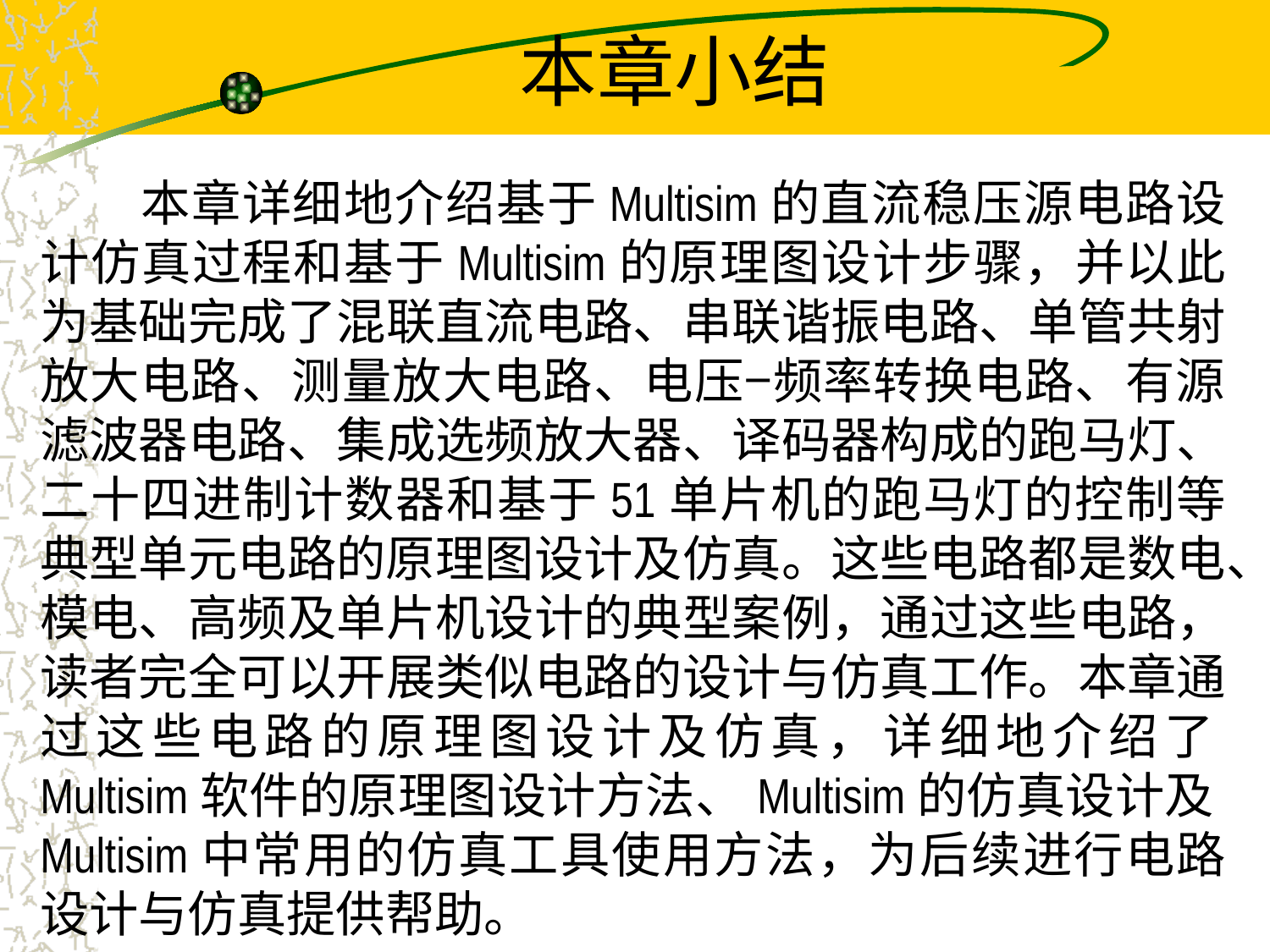

# 本章小结
       本章详细地介绍基于Multisim的直流稳压源电路设计仿真过程和基于Multisim的原理图设计步骤，并以此为基础完成了混联直流电路、串联谐振电路、单管共射放大电路、测量放大电路、电压−频率转换电路、有源滤波器电路、集成选频放大器、译码器构成的跑马灯、二十四进制计数器和基于51单片机的跑马灯的控制等典型单元电路的原理图设计及仿真。这些电路都是数电、模电、高频及单片机设计的典型案例，通过这些电路，读者完全可以开展类似电路的设计与仿真工作。本章通过这些电路的原理图设计及仿真，详细地介绍了Multisim软件的原理图设计方法、Multisim的仿真设计及Multisim中常用的仿真工具使用方法，为后续进行电路设计与仿真提供帮助。